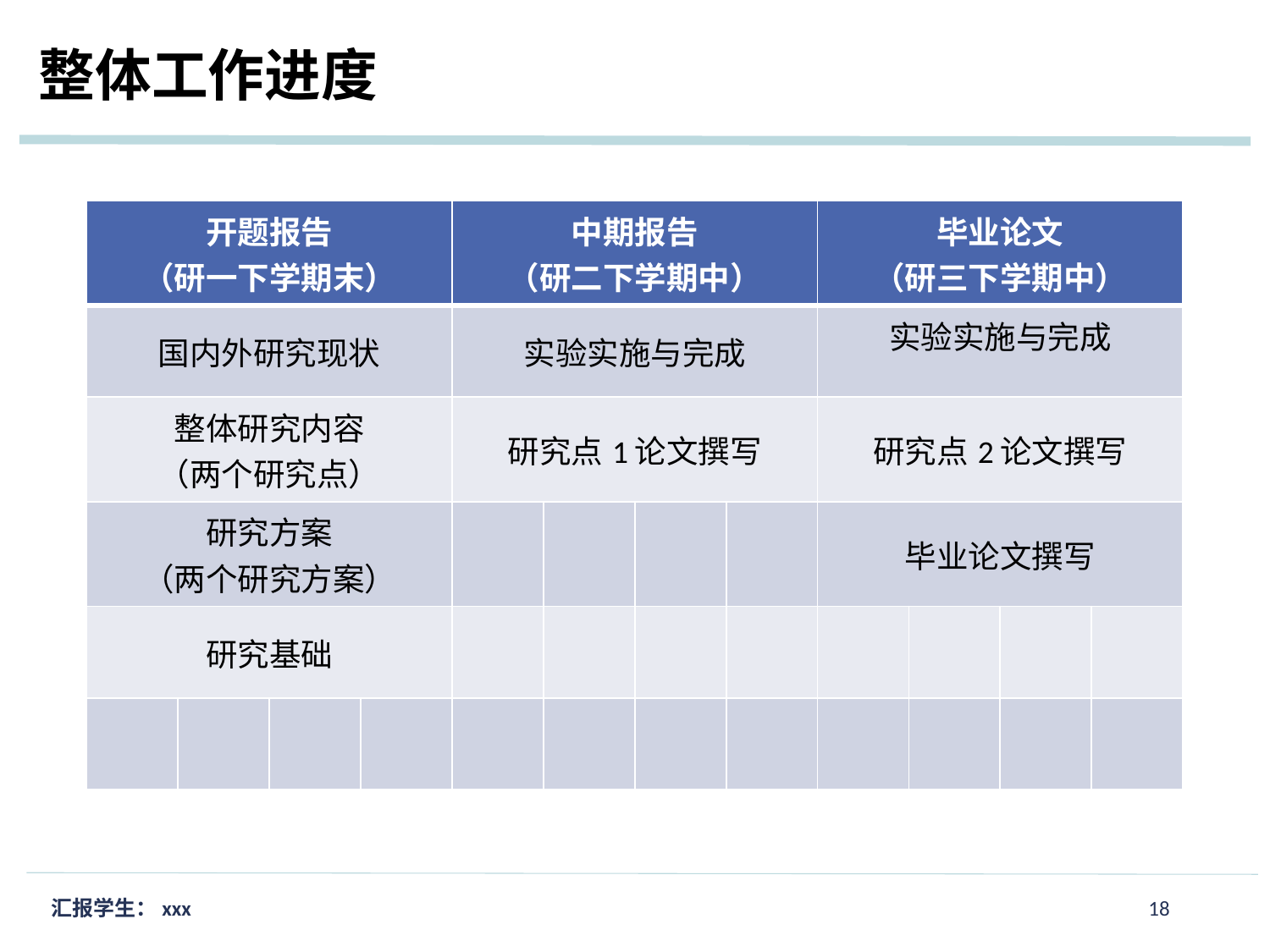

整体工作进度
| 开题报告 （研一下学期末） |  |  |  | 中期报告 （研二下学期中） |  |  |  | 毕业论文 （研三下学期中） |  |  |  |
| --- | --- | --- | --- | --- | --- | --- | --- | --- | --- | --- | --- |
| 国内外研究现状 |  |  |  | 实验实施与完成 |  |  |  | 实验实施与完成 |  |  |  |
| 整体研究内容 （两个研究点） |  |  |  | 研究点1论文撰写 |  |  |  | 研究点2论文撰写 |  |  |  |
| 研究方案 （两个研究方案） |  |  |  |  |  |  |  | 毕业论文撰写 |  |  |  |
| 研究基础 |  |  |  |  |  |  |  |  |  |  |  |
|  |  |  |  |  |  |  |  |  |  |  |  |
汇报学生：xxx
18